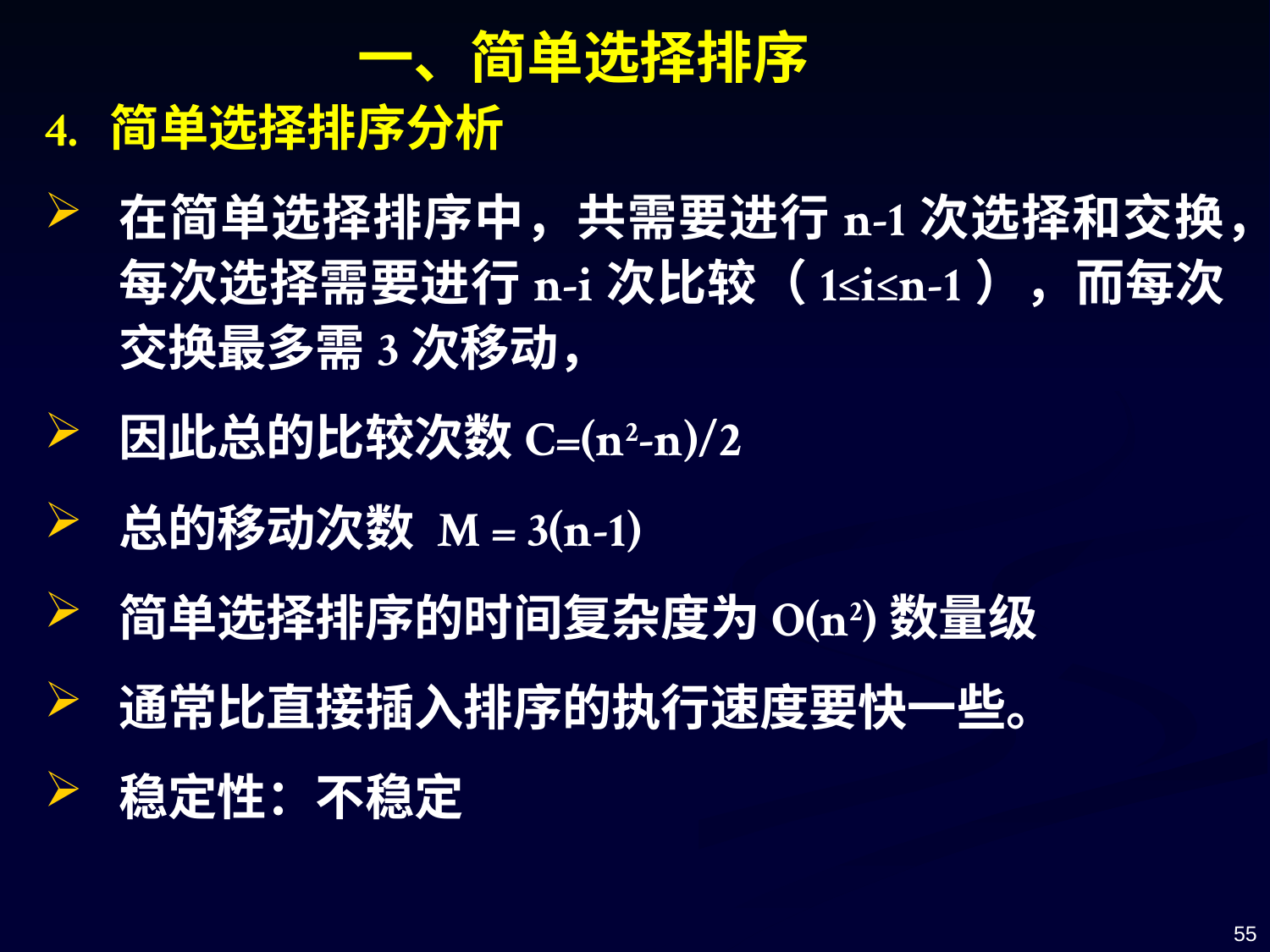

一、简单选择排序
4.  简单选择排序分析
在简单选择排序中，共需要进行n-1次选择和交换，每次选择需要进行n-i次比较（1≤i≤n-1），而每次交换最多需3次移动，
因此总的比较次数C=(n2-n)/2
总的移动次数 M = 3(n-1)
简单选择排序的时间复杂度为O(n2)数量级
通常比直接插入排序的执行速度要快一些。
稳定性：不稳定
55